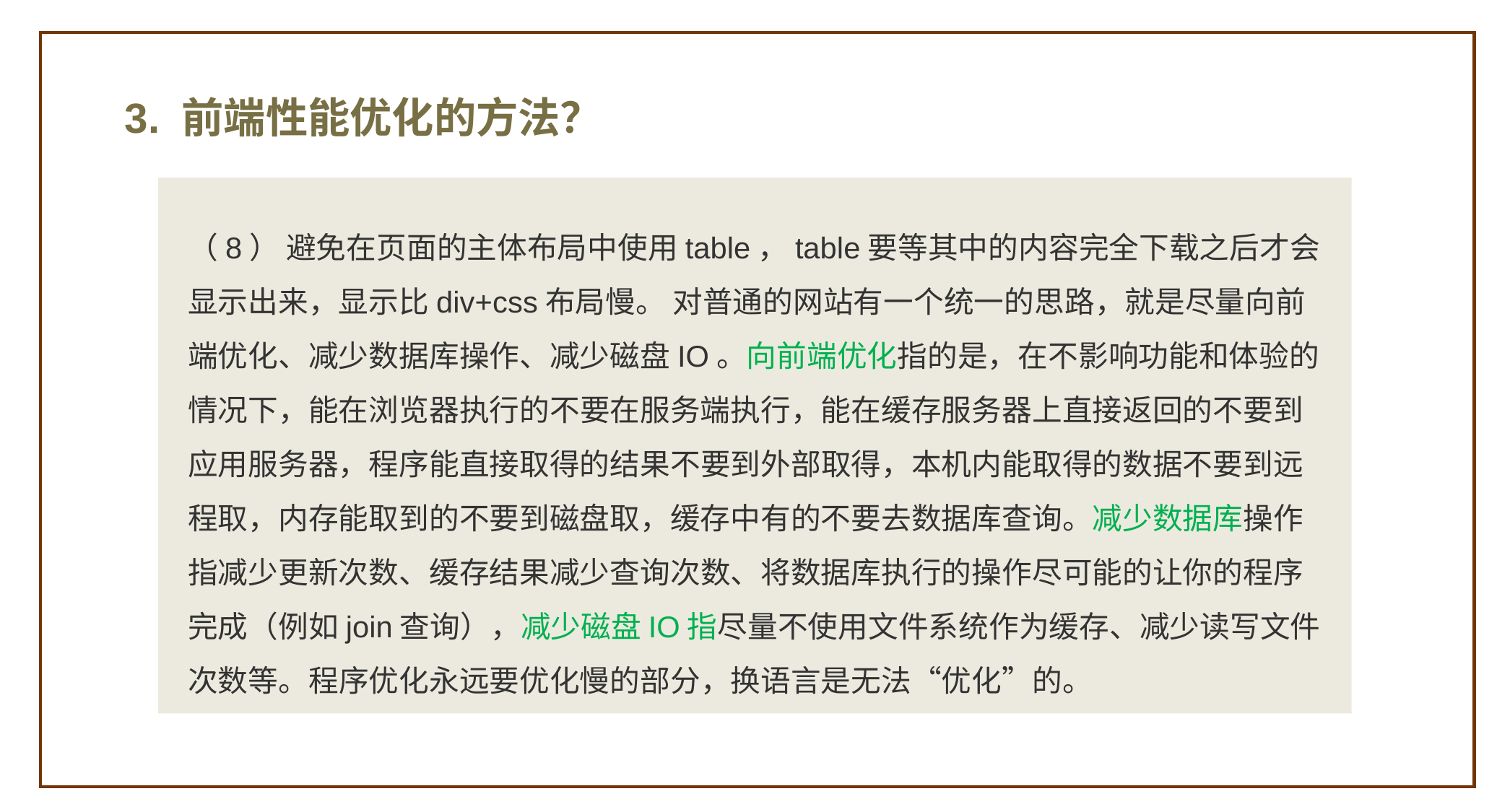

3. 前端性能优化的方法？

（8） 避免在页面的主体布局中使用table，table要等其中的内容完全下载之后才会显示出来，显示比div+css布局慢。 对普通的网站有一个统一的思路，就是尽量向前端优化、减少数据库操作、减少磁盘IO。向前端优化指的是，在不影响功能和体验的情况下，能在浏览器执行的不要在服务端执行，能在缓存服务器上直接返回的不要到应用服务器，程序能直接取得的结果不要到外部取得，本机内能取得的数据不要到远程取，内存能取到的不要到磁盘取，缓存中有的不要去数据库查询。减少数据库操作指减少更新次数、缓存结果减少查询次数、将数据库执行的操作尽可能的让你的程序完成（例如join查询），减少磁盘IO指尽量不使用文件系统作为缓存、减少读写文件次数等。程序优化永远要优化慢的部分，换语言是无法“优化”的。